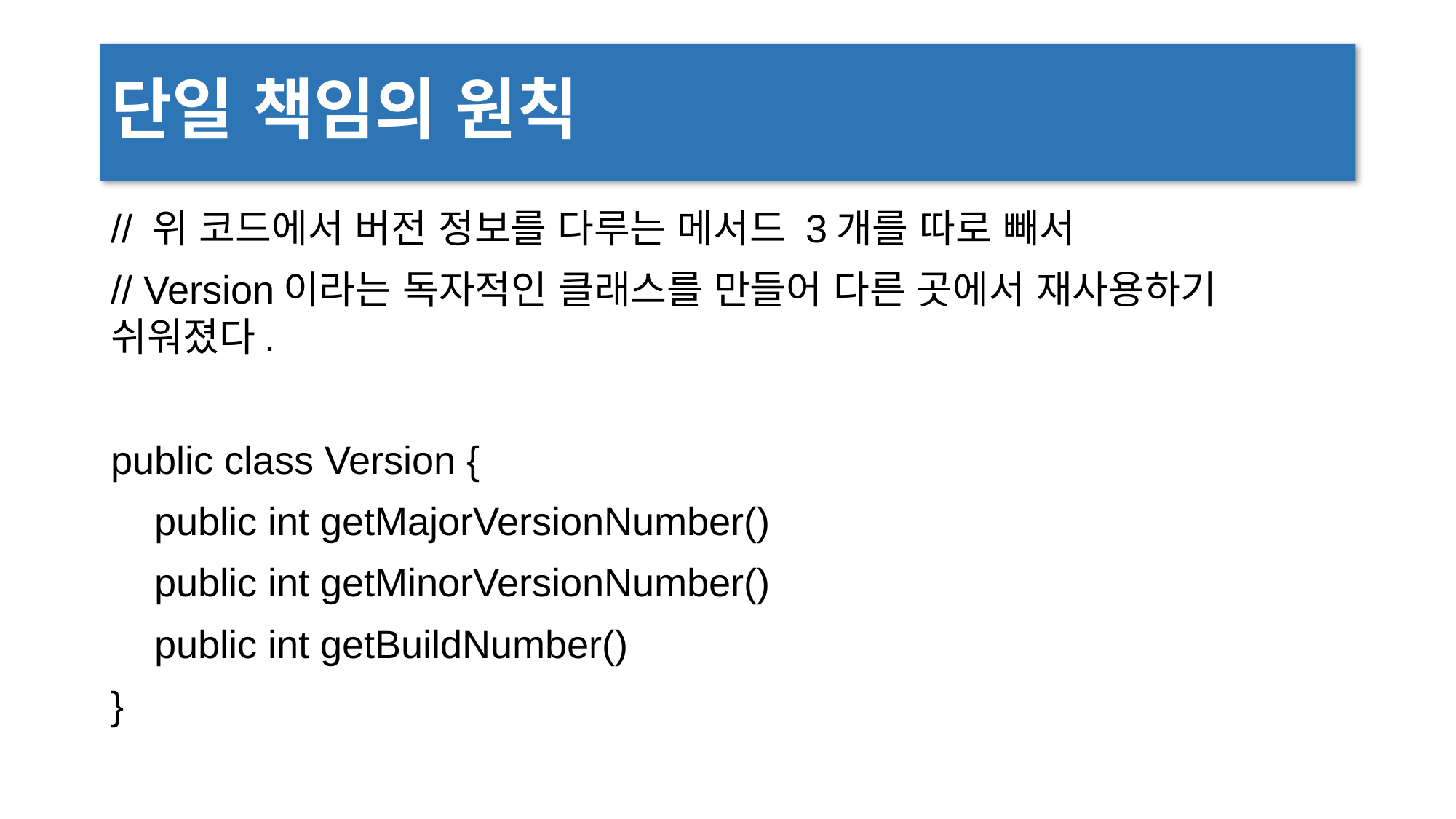

# 단일 책임의 원칙
// 위 코드에서 버전 정보를 다루는 메서드 3개를 따로 빼서
// Version이라는 독자적인 클래스를 만들어 다른 곳에서 재사용하기 쉬워졌다.

public class Version {
    public int getMajorVersionNumber()
    public int getMinorVersionNumber()
    public int getBuildNumber()
}